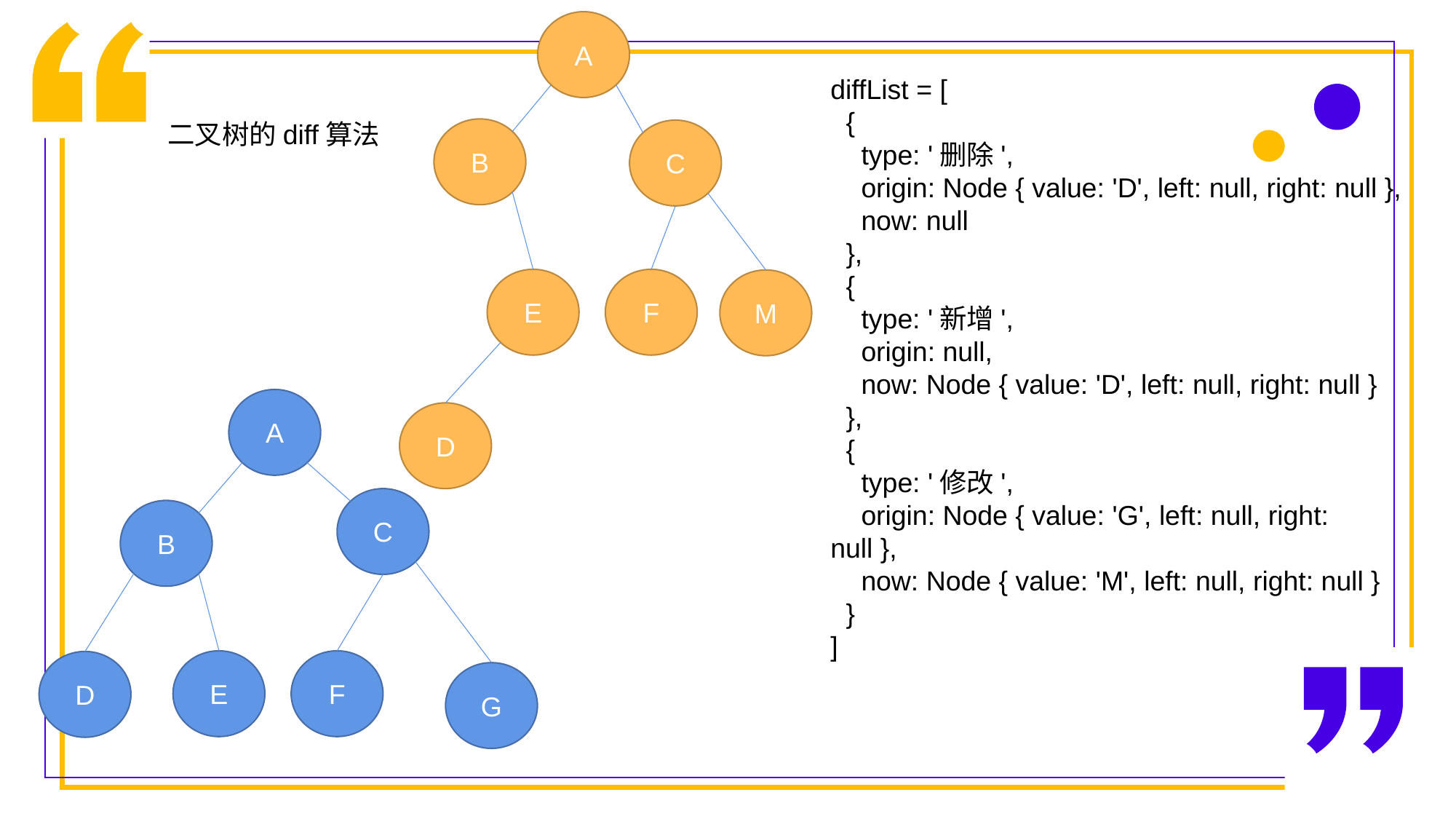

A

diffList = [
  {
    type: '删除',
    origin: Node { value: 'D', left: null, right: null },
    now: null
  },
  {
    type: '新增',
    origin: null,
    now: Node { value: 'D', left: null, right: null }
  },
  {
    type: '修改',
    origin: Node { value: 'G', left: null, right: null },
    now: Node { value: 'M', left: null, right: null }
  }
]

二叉树的diff算法
B
C

E
F
M
A
D
C
B

E
F
D
G